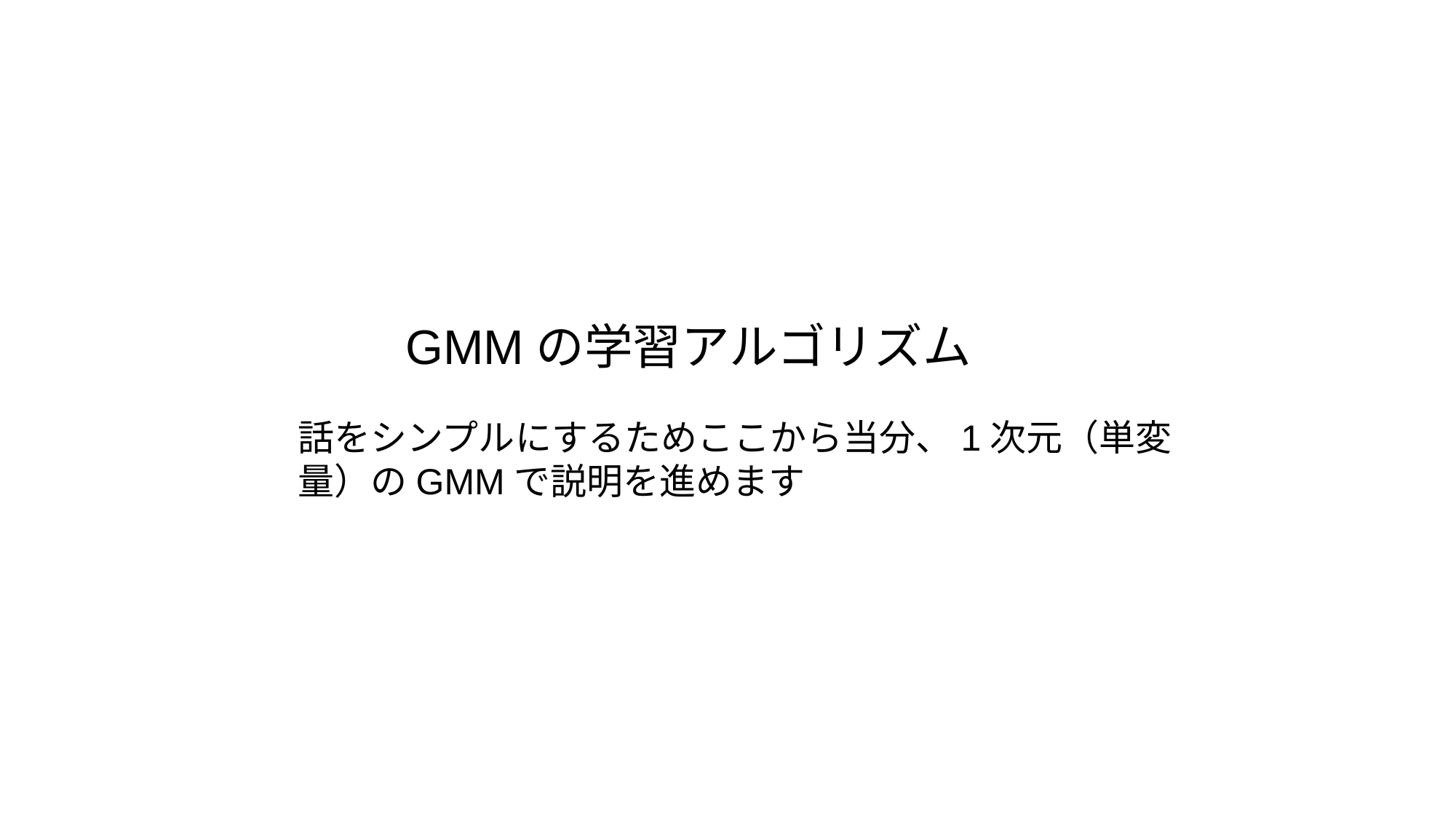

GMMの学習アルゴリズム
話をシンプルにするためここから当分、1次元（単変量）のGMMで説明を進めます